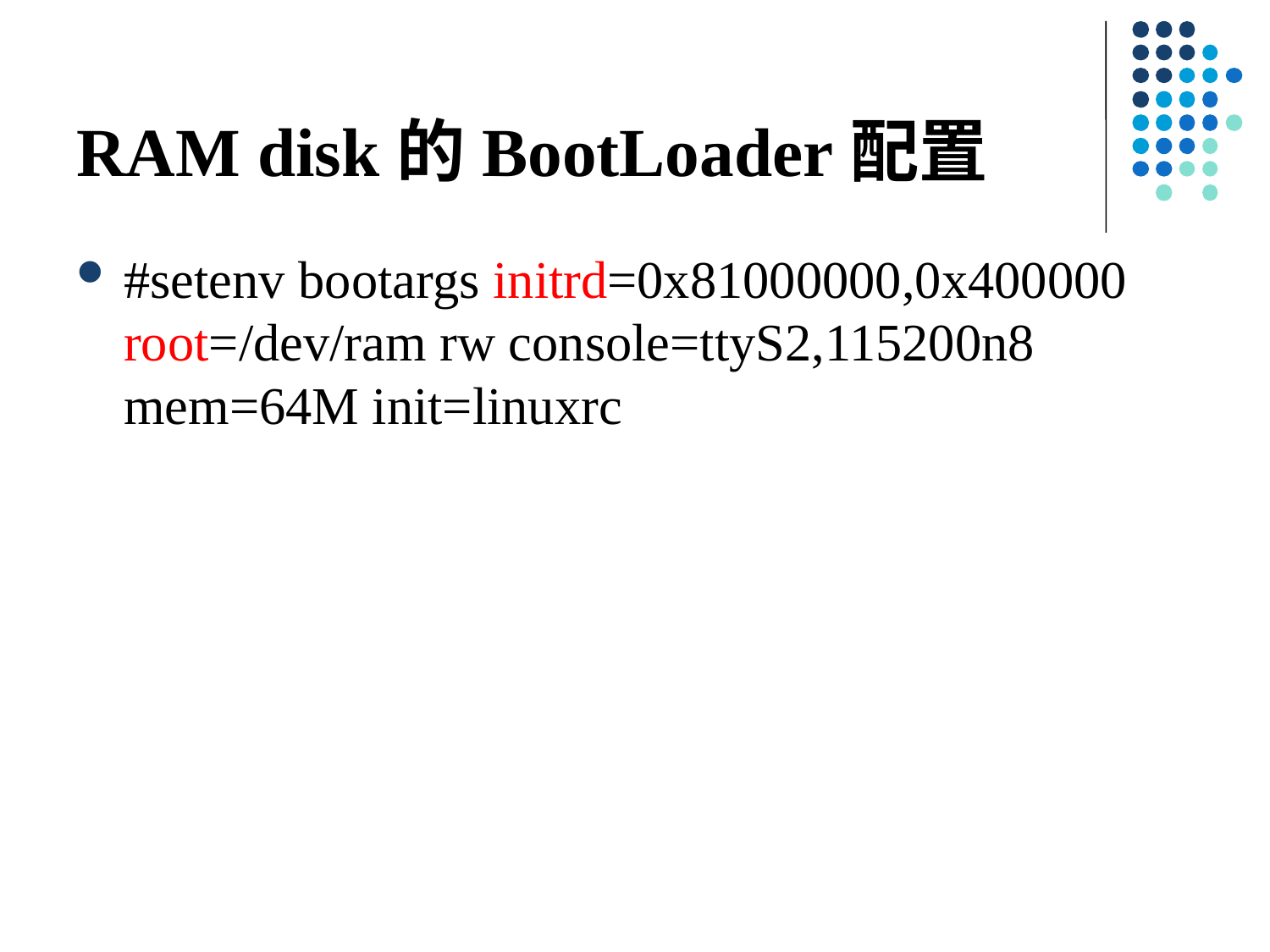

# RAM disk的BootLoader配置
#setenv bootargs initrd=0x81000000,0x400000 root=/dev/ram rw console=ttyS2,115200n8 mem=64M init=linuxrc